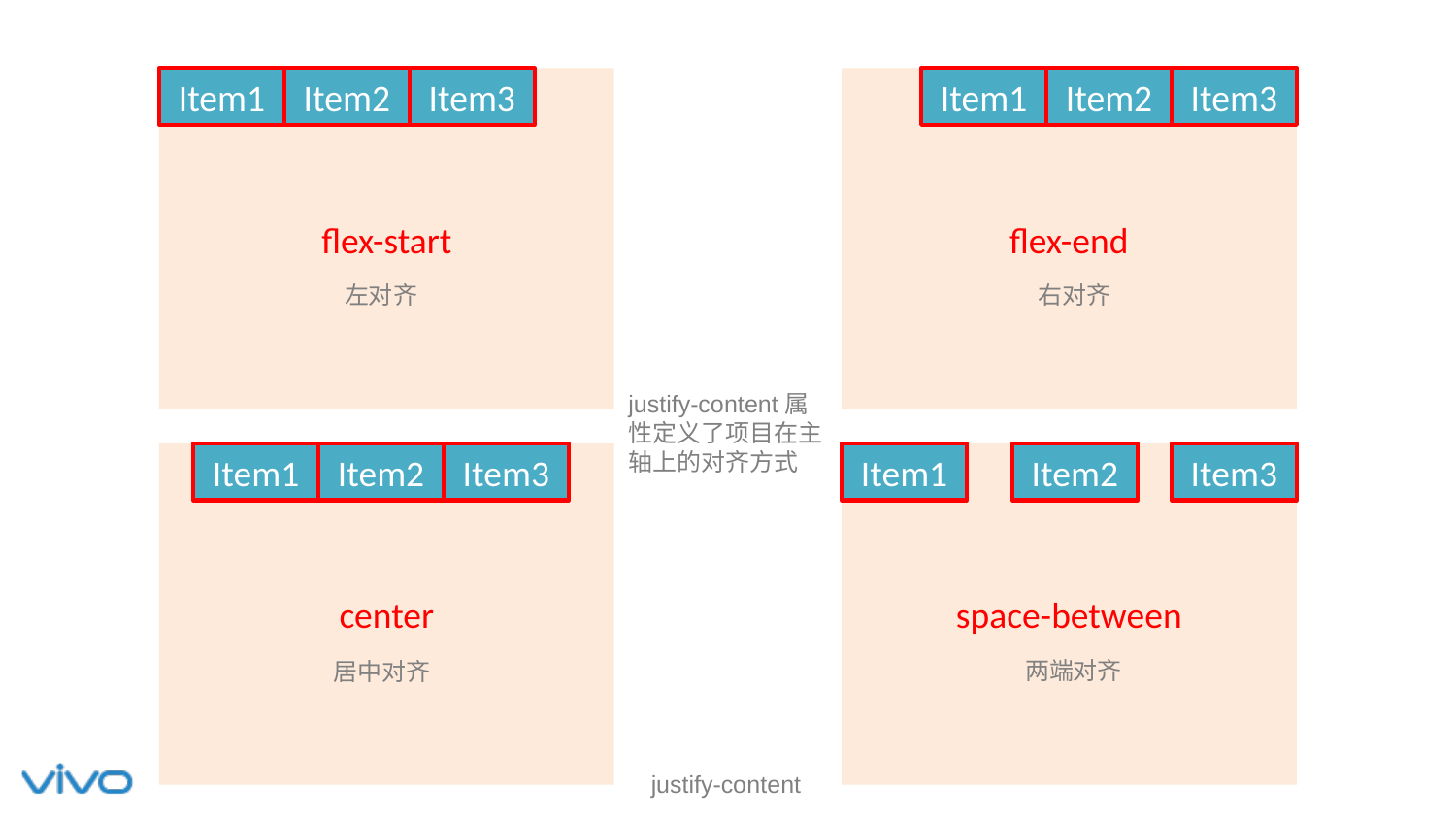

flex-start
Item1
Item2
Item3
flex-end
Item1
Item2
Item3
左对齐
右对齐
justify-content属性定义了项目在主轴上的对齐方式
center
Item1
Item2
Item3
space-between
Item1
Item2
Item3
两端对齐
居中对齐
justify-content